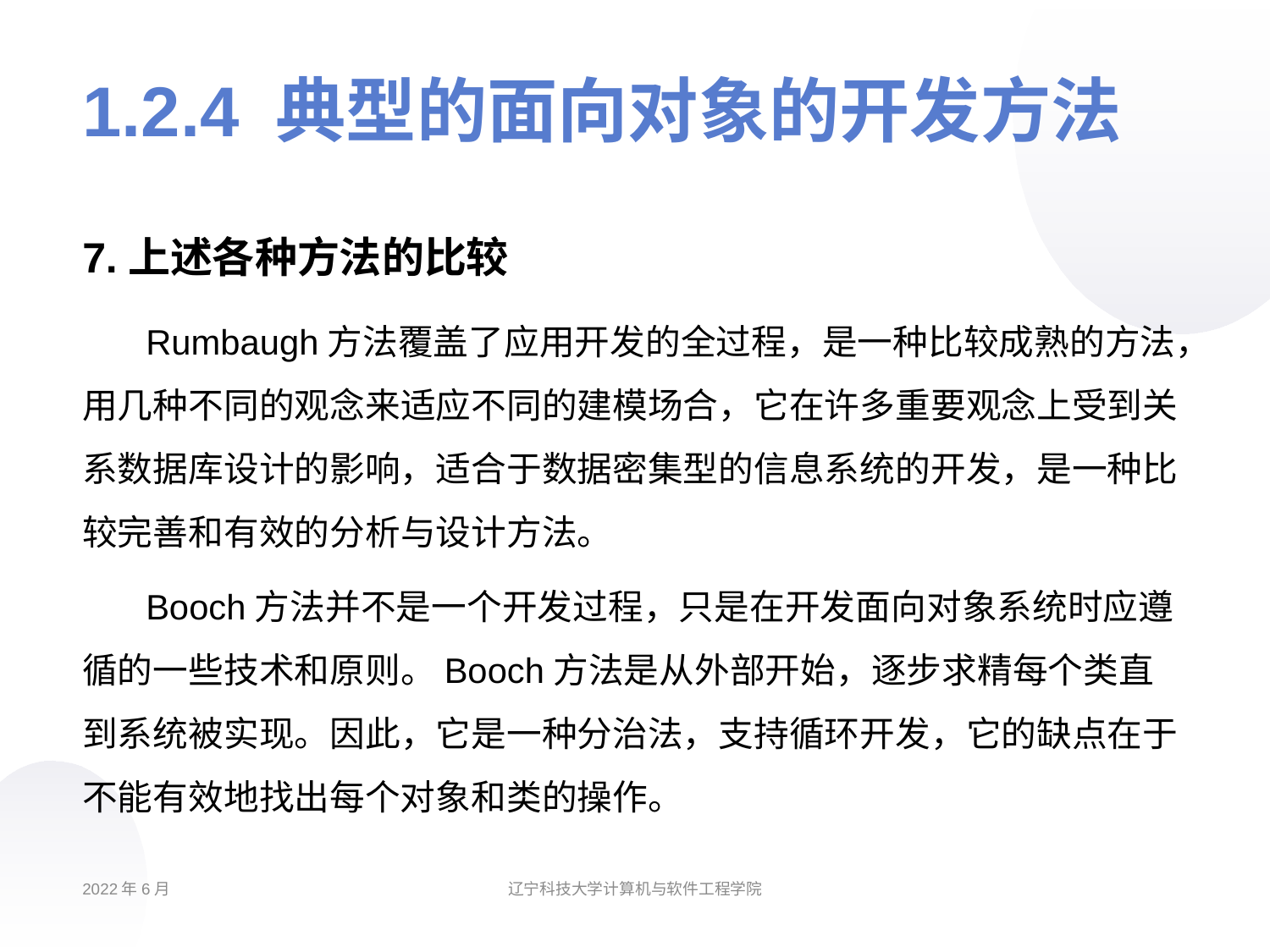

# 1.2.4 典型的面向对象的开发方法
7.上述各种方法的比较
Rumbaugh方法覆盖了应用开发的全过程，是一种比较成熟的方法，用几种不同的观念来适应不同的建模场合，它在许多重要观念上受到关系数据库设计的影响，适合于数据密集型的信息系统的开发，是一种比较完善和有效的分析与设计方法。
Booch方法并不是一个开发过程，只是在开发面向对象系统时应遵循的一些技术和原则。Booch方法是从外部开始，逐步求精每个类直到系统被实现。因此，它是一种分治法，支持循环开发，它的缺点在于不能有效地找出每个对象和类的操作。

2022年6月
辽宁科技大学计算机与软件工程学院
151